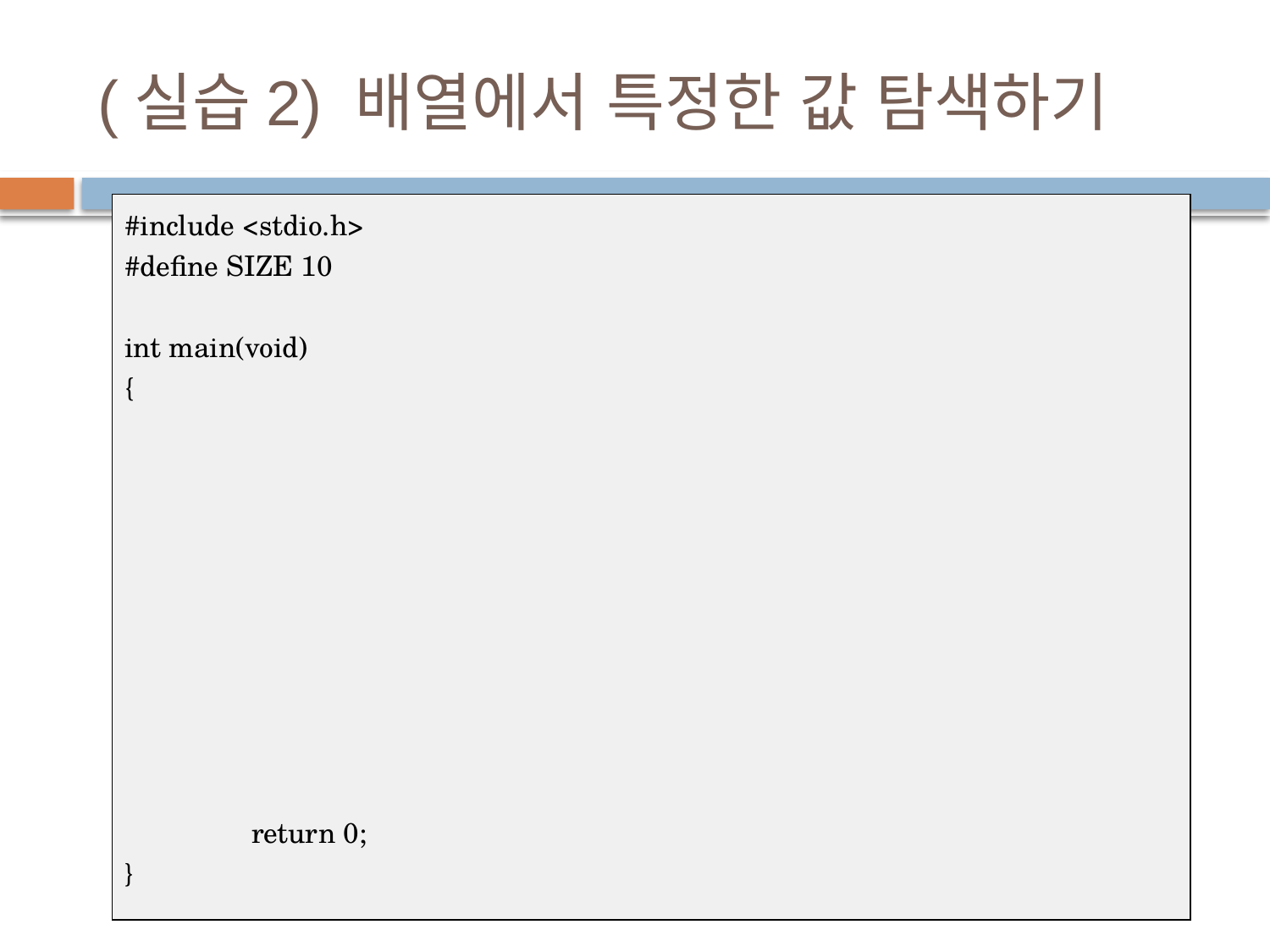

# (실습2) 배열에서 특정한 값 탐색하기
#include <stdio.h>
#define SIZE 10

int main(void)
{

	return 0;
}